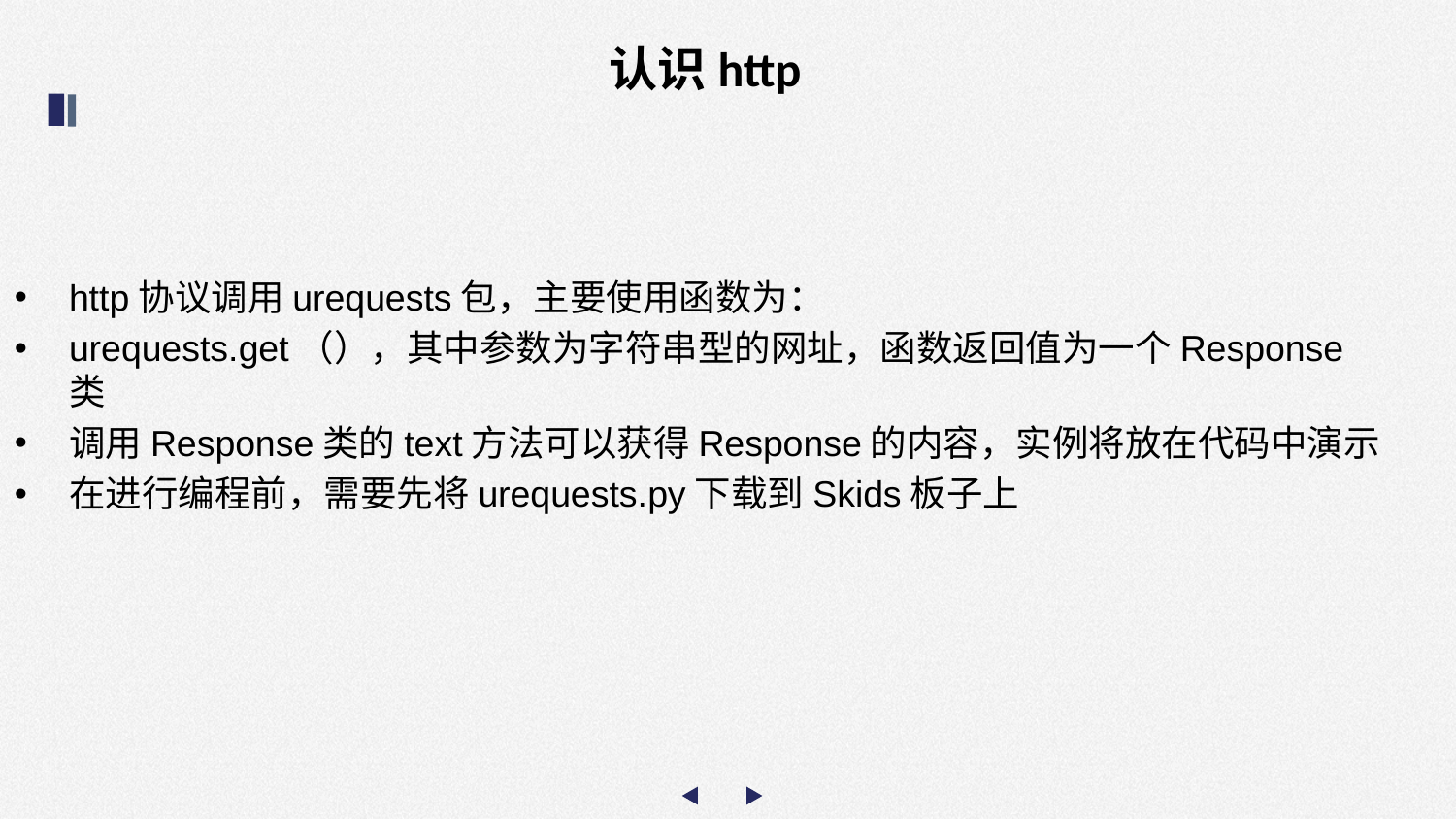

# 认识http

http协议调用urequests包，主要使用函数为：
urequests.get（），其中参数为字符串型的网址，函数返回值为一个Response类
调用Response类的text方法可以获得Response的内容，实例将放在代码中演示
在进行编程前，需要先将urequests.py下载到Skids板子上